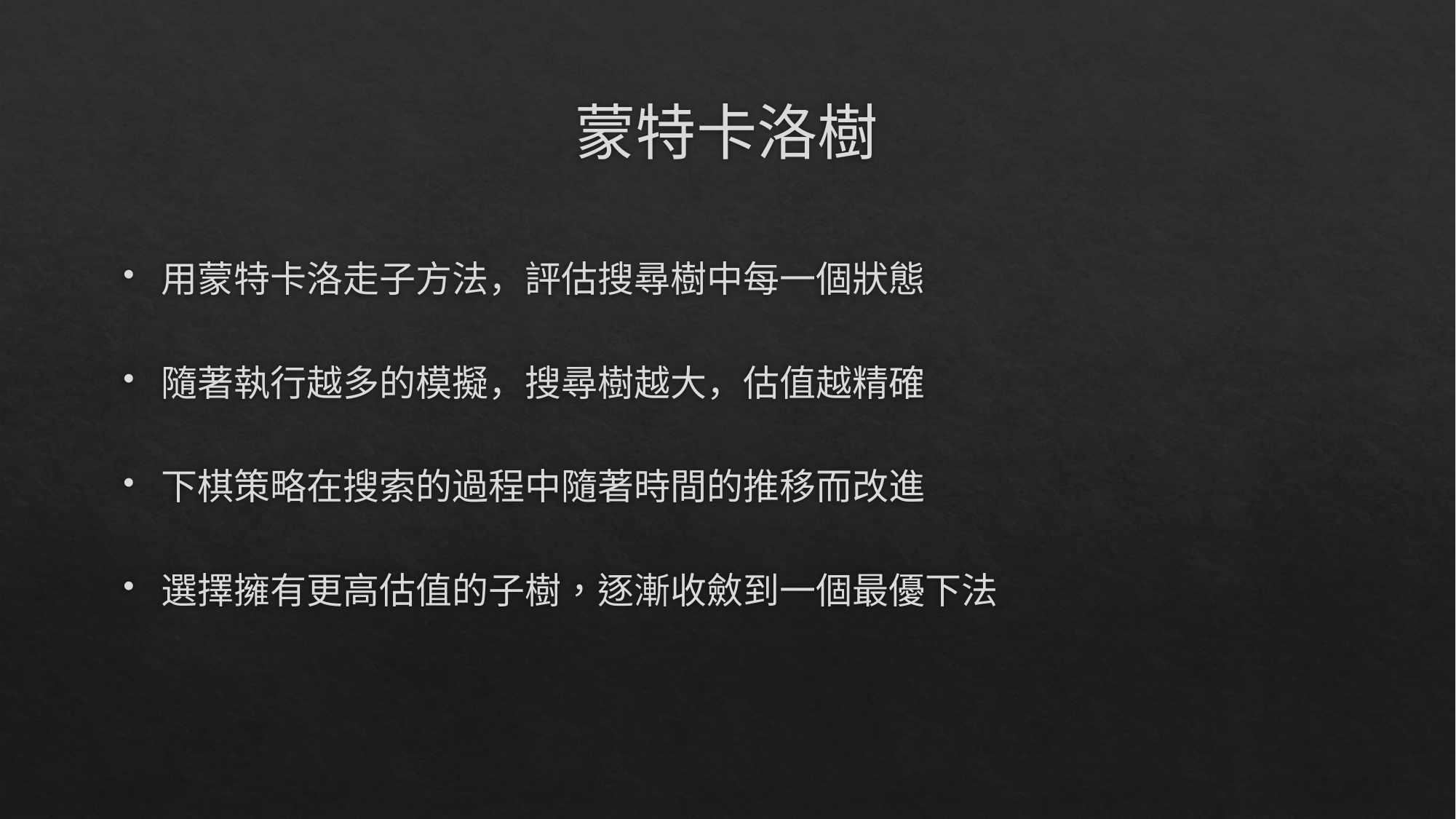

# 蒙特卡洛樹
用蒙特卡洛走子方法，評估搜尋樹中每一個狀態
隨著執行越多的模擬，搜尋樹越大，估值越精確
下棋策略在搜索的過程中隨著時間的推移而改進
選擇擁有更高估值的子樹，逐漸收斂到一個最優下法